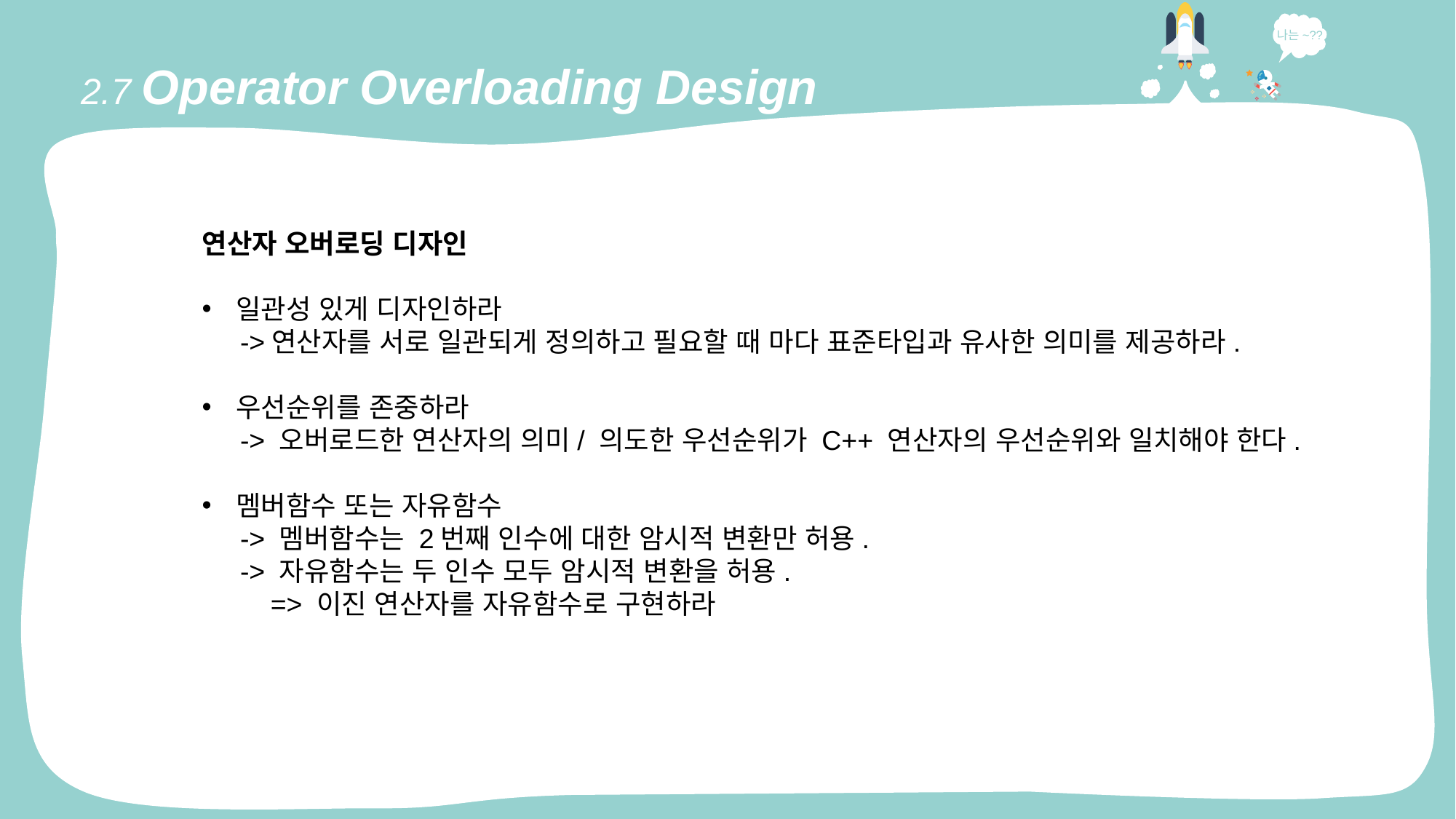

나는~??

2.7 Operator Overloading Design

연산자 오버로딩 디자인

일관성 있게 디자인하라
     ->연산자를 서로 일관되게 정의하고 필요할 때 마다 표준타입과 유사한 의미를 제공하라.

우선순위를 존중하라
     -> 오버로드한 연산자의 의미/ 의도한 우선순위가 C++ 연산자의 우선순위와 일치해야 한다.

멤버함수 또는 자유함수
     -> 멤버함수는 2번째 인수에 대한 암시적 변환만 허용.
     -> 자유함수는 두 인수 모두 암시적 변환을 허용.
         => 이진 연산자를 자유함수로 구현하라